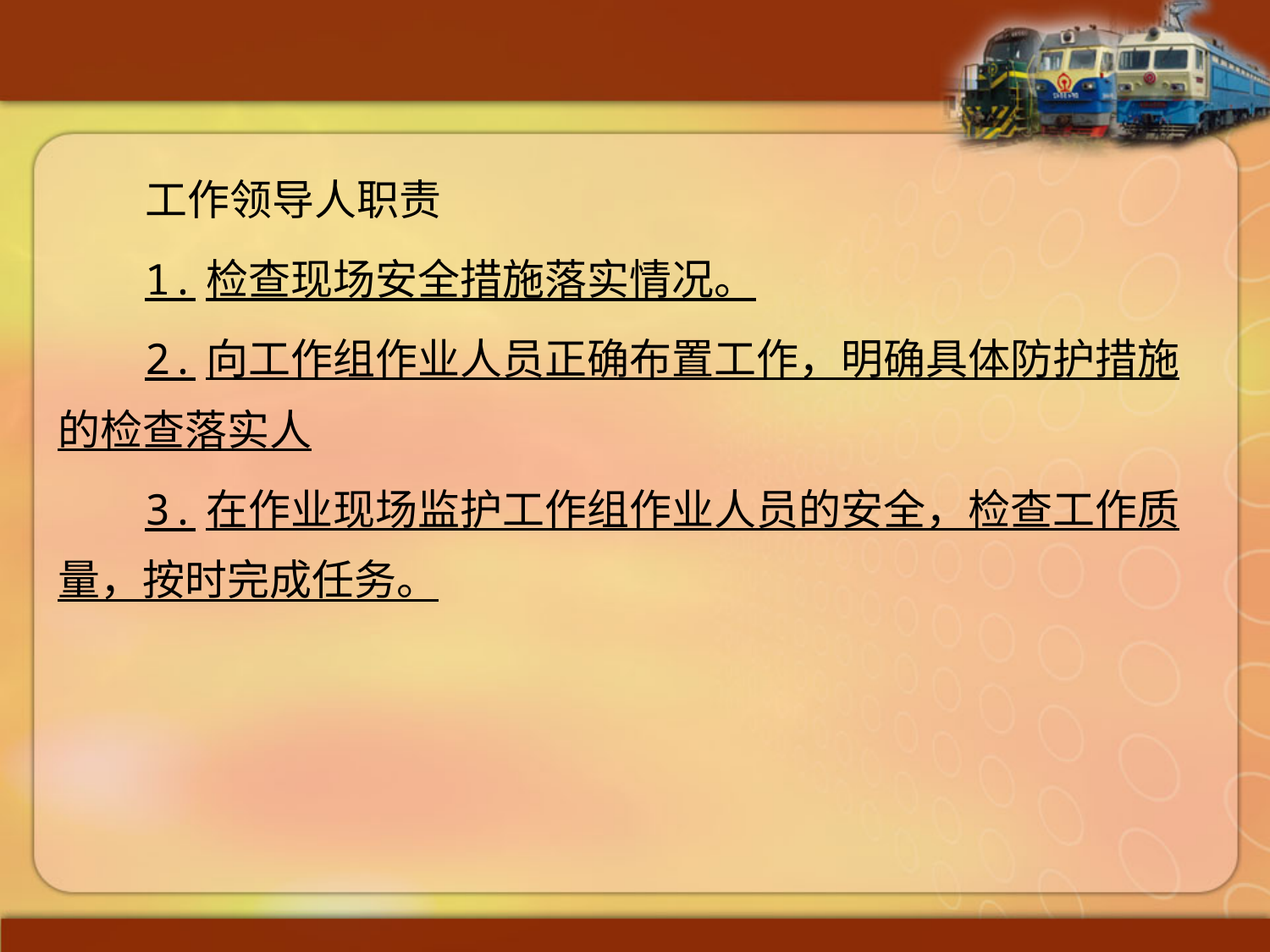

#
工作领导人职责
1.检查现场安全措施落实情况。
2.向工作组作业人员正确布置工作，明确具体防护措施的检查落实人
3.在作业现场监护工作组作业人员的安全，检查工作质量，按时完成任务。